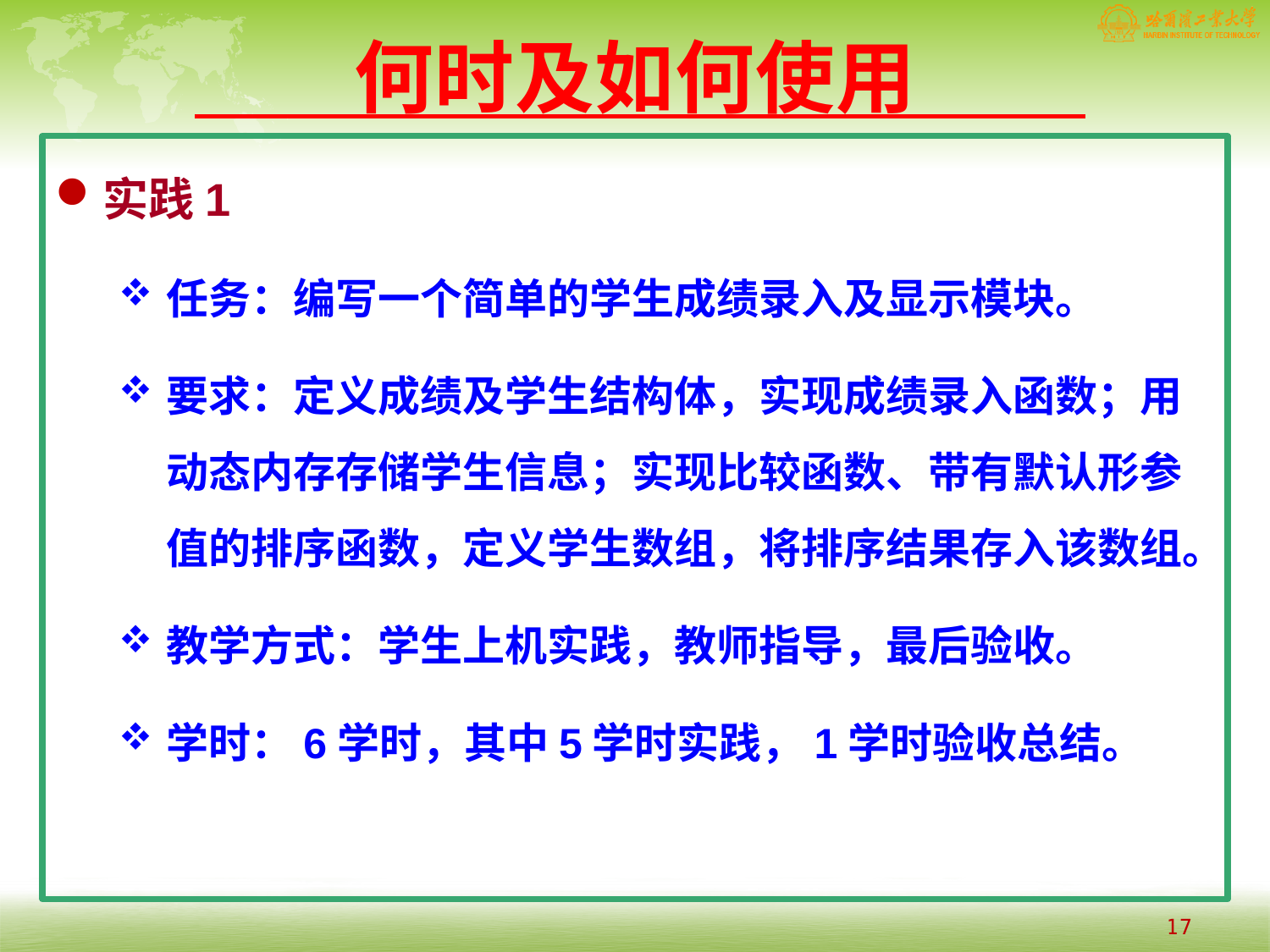

# 何时及如何使用
实践1
任务：编写一个简单的学生成绩录入及显示模块。
要求：定义成绩及学生结构体，实现成绩录入函数；用动态内存存储学生信息；实现比较函数、带有默认形参值的排序函数，定义学生数组，将排序结果存入该数组。
教学方式：学生上机实践，教师指导，最后验收。
学时：6学时，其中5学时实践，1学时验收总结。

17